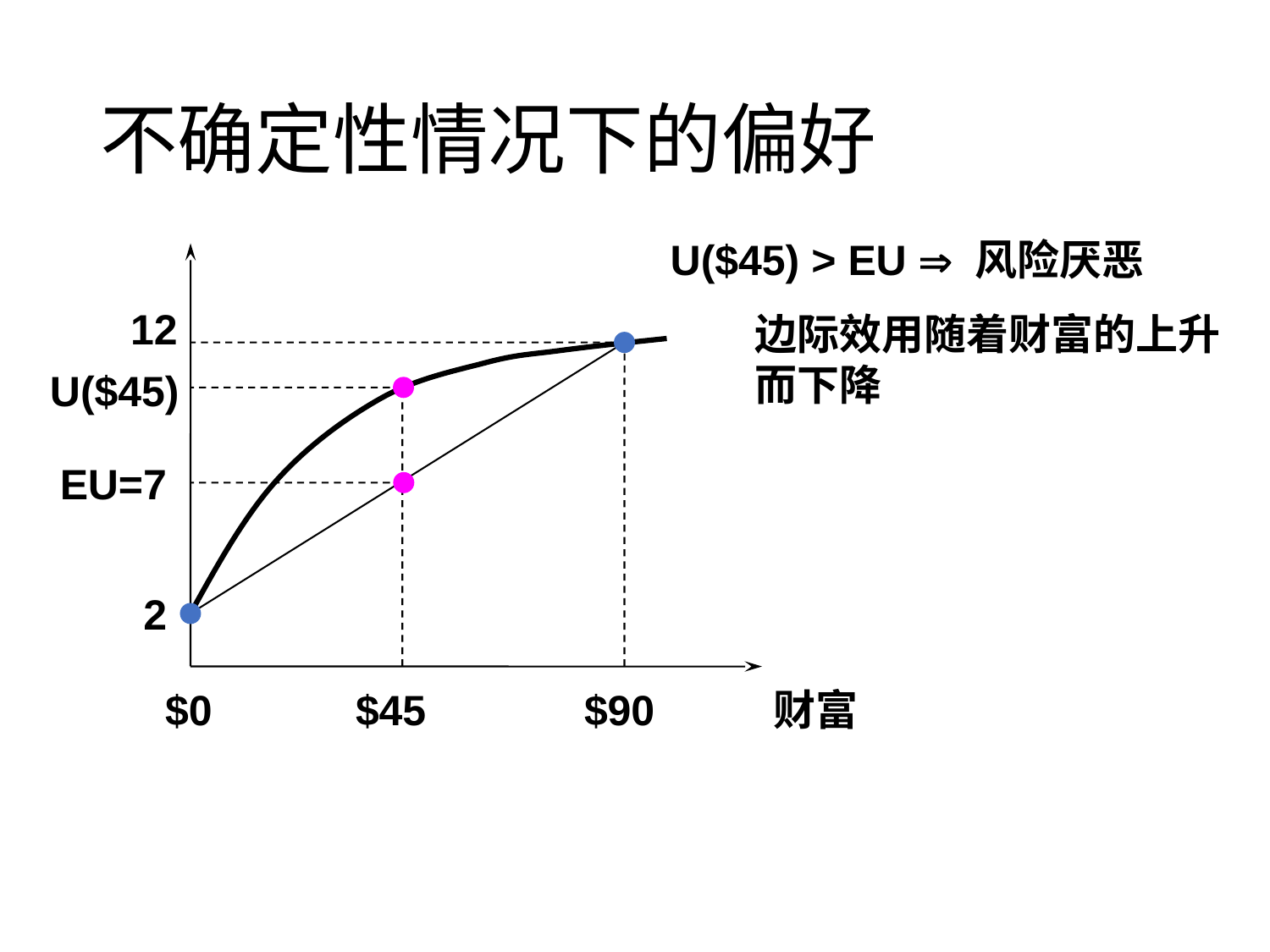

# 不确定性情况下的偏好
U($45) > EU ⇒ 风险厌恶

12
边际效用随着财富的上升
而下降

U($45)

EU=7

2

$0
$45
$90
财富